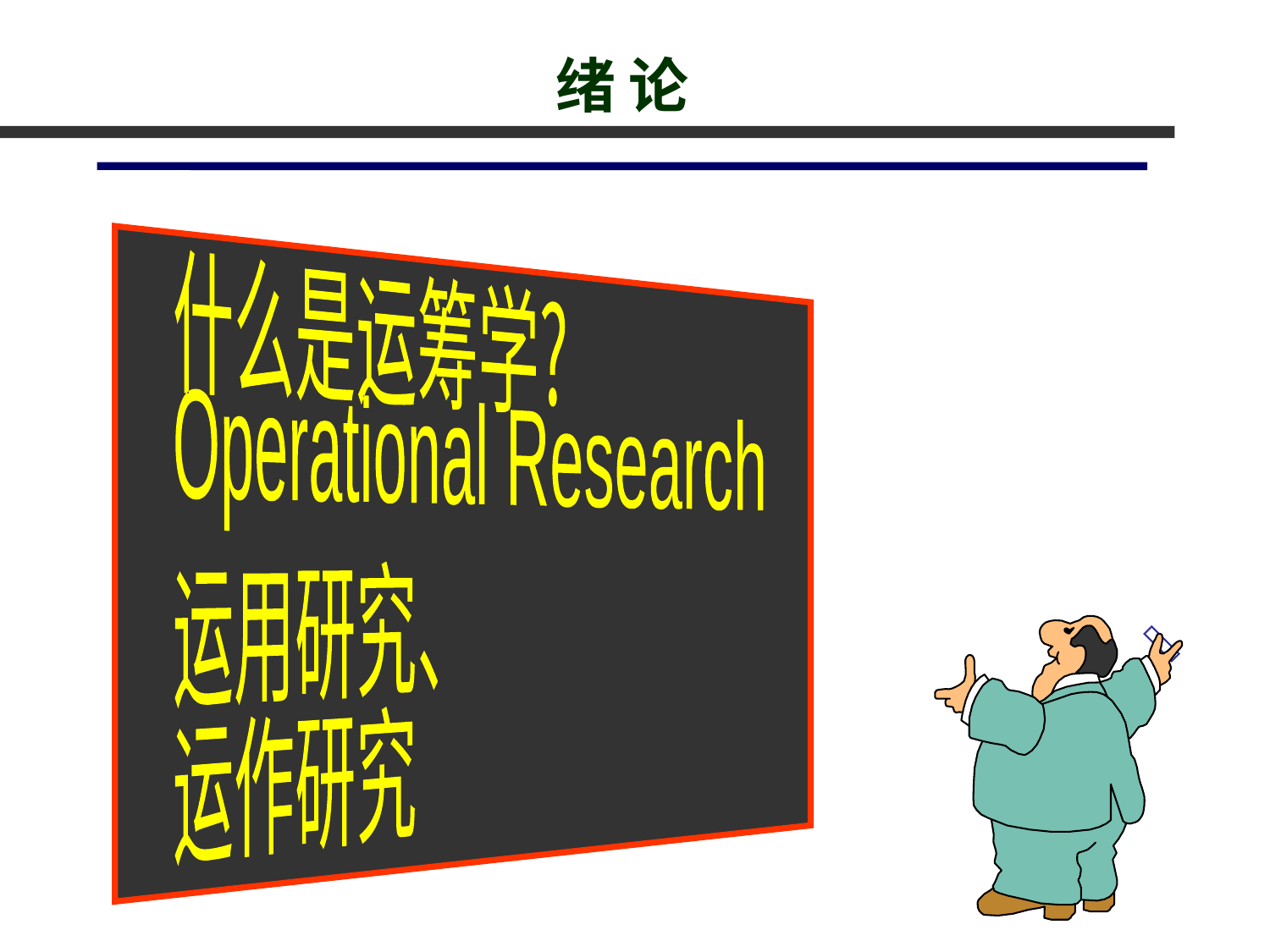

# 绪 论

什么是运筹学?
Operational Research
运用研究、
运作研究